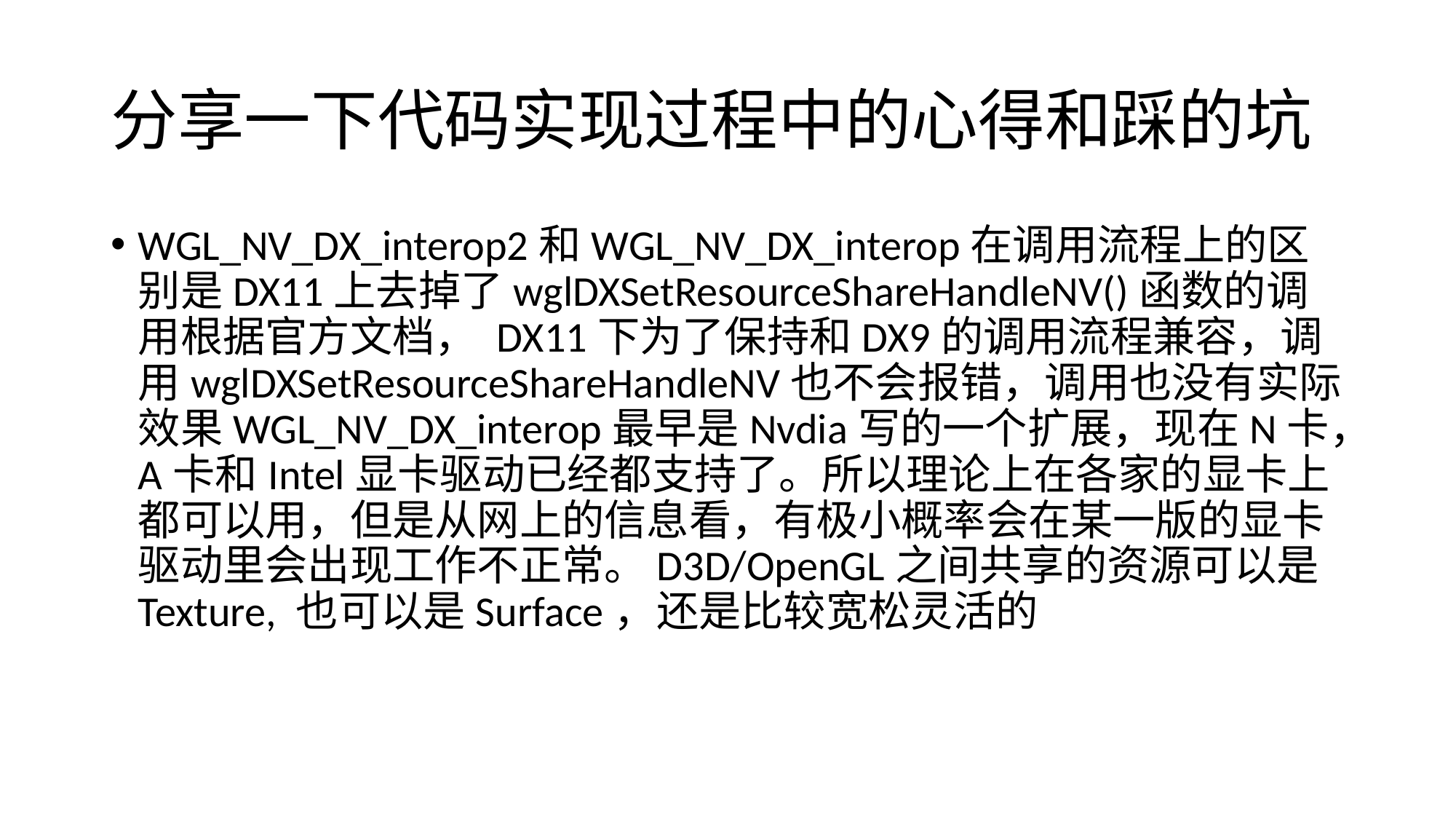

# 分享一下代码实现过程中的心得和踩的坑
WGL_NV_DX_interop2和WGL_NV_DX_interop在调用流程上的区别是DX11上去掉了wglDXSetResourceShareHandleNV()函数的调用根据官方文档， DX11下为了保持和DX9的调用流程兼容，调用wglDXSetResourceShareHandleNV也不会报错，调用也没有实际效果WGL_NV_DX_interop最早是Nvdia写的一个扩展，现在N卡，A卡和Intel显卡驱动已经都支持了。所以理论上在各家的显卡上都可以用，但是从网上的信息看，有极小概率会在某一版的显卡驱动里会出现工作不正常。D3D/OpenGL之间共享的资源可以是Texture, 也可以是Surface，还是比较宽松灵活的